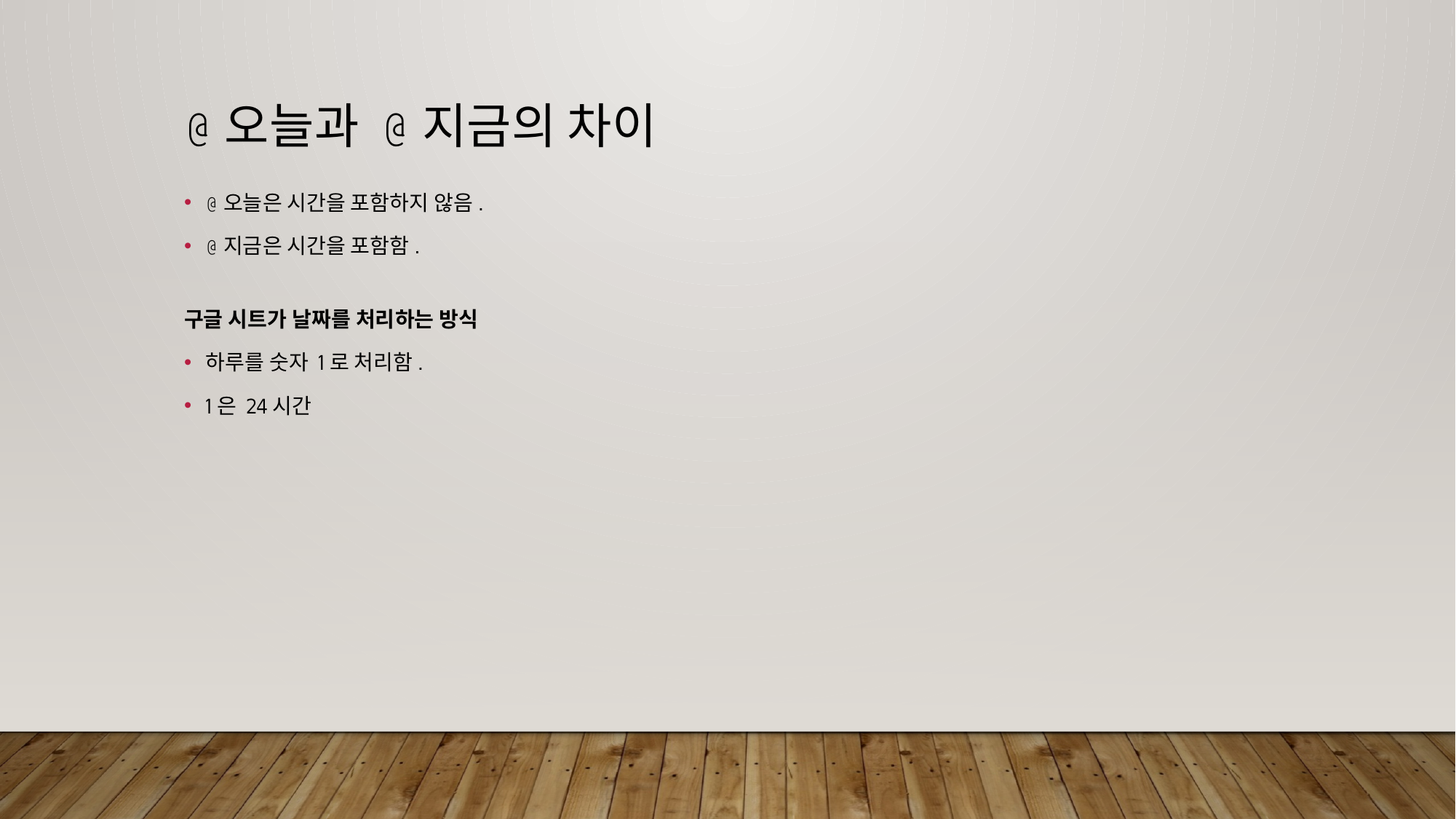

# @오늘과 @지금의 차이
@오늘은 시간을 포함하지 않음.
@지금은 시간을 포함함.
구글 시트가 날짜를 처리하는 방식
하루를 숫자 1로 처리함.
1은 24시간